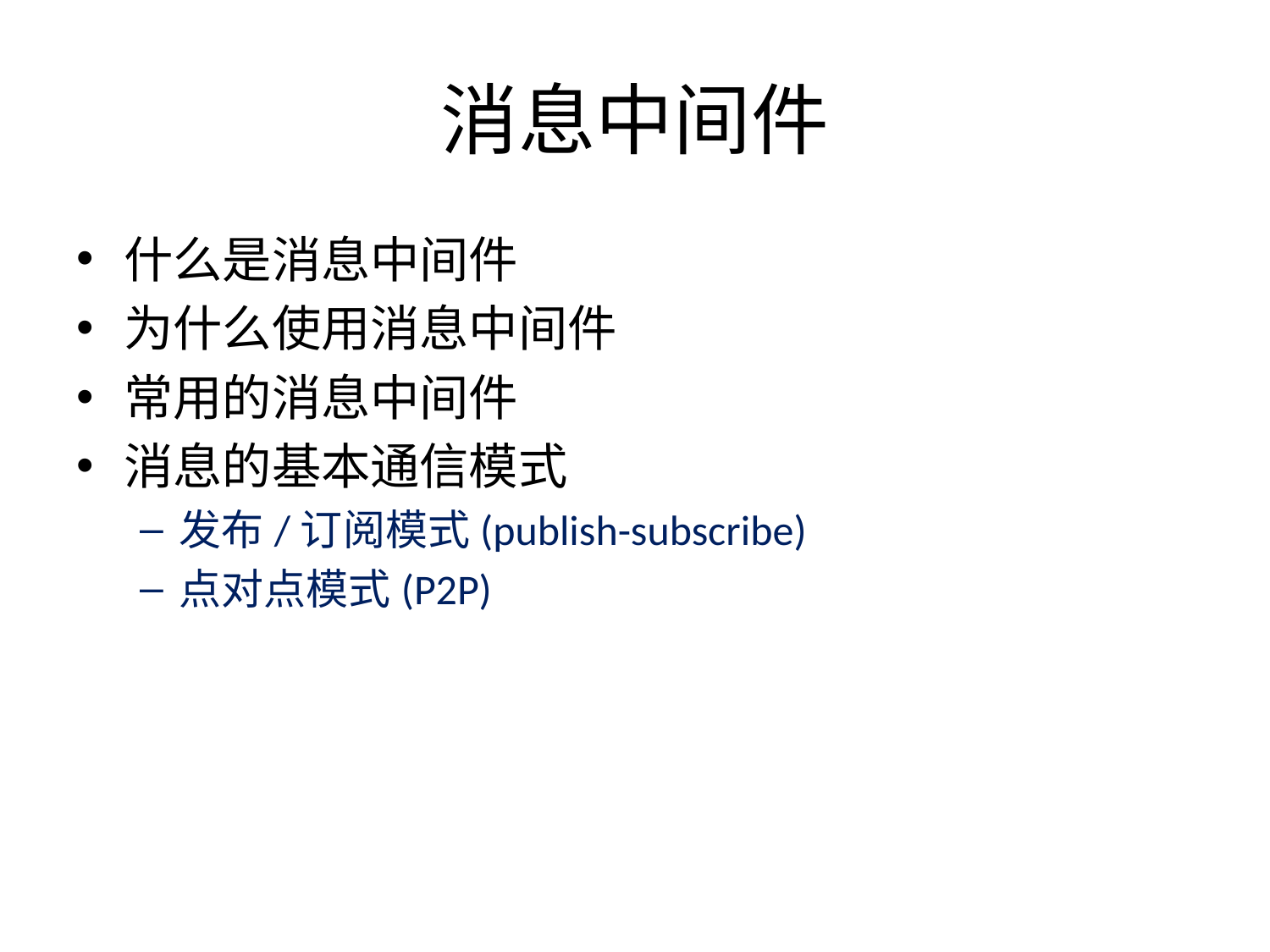

# 消息中间件
什么是消息中间件
为什么使用消息中间件
常用的消息中间件
消息的基本通信模式
发布/订阅模式(publish-subscribe)
点对点模式(P2P)